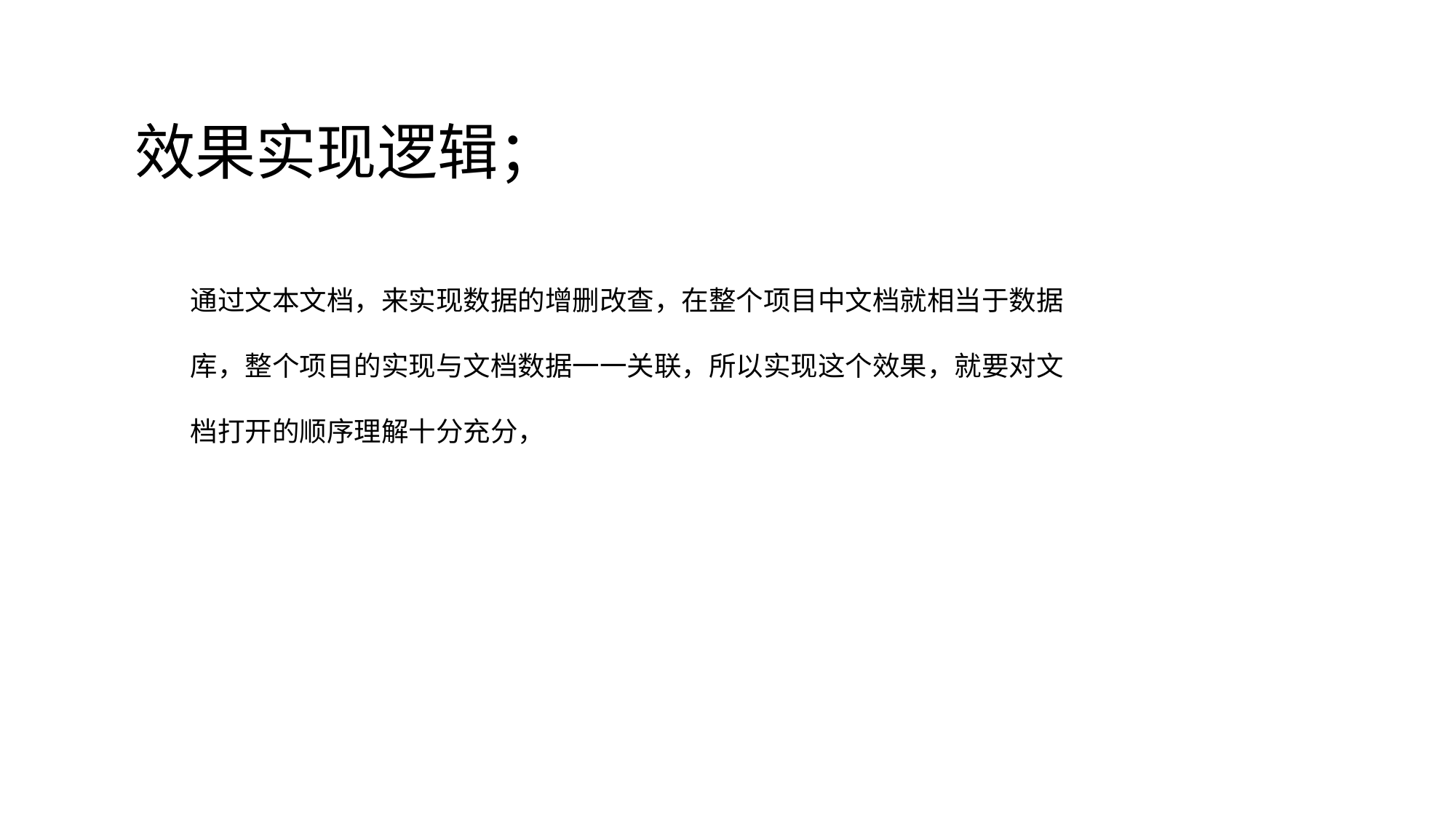

# 效果实现逻辑；
通过文本文档，来实现数据的增删改查，在整个项目中文档就相当于数据

库，整个项目的实现与文档数据一一关联，所以实现这个效果，就要对文

档打开的顺序理解十分充分，